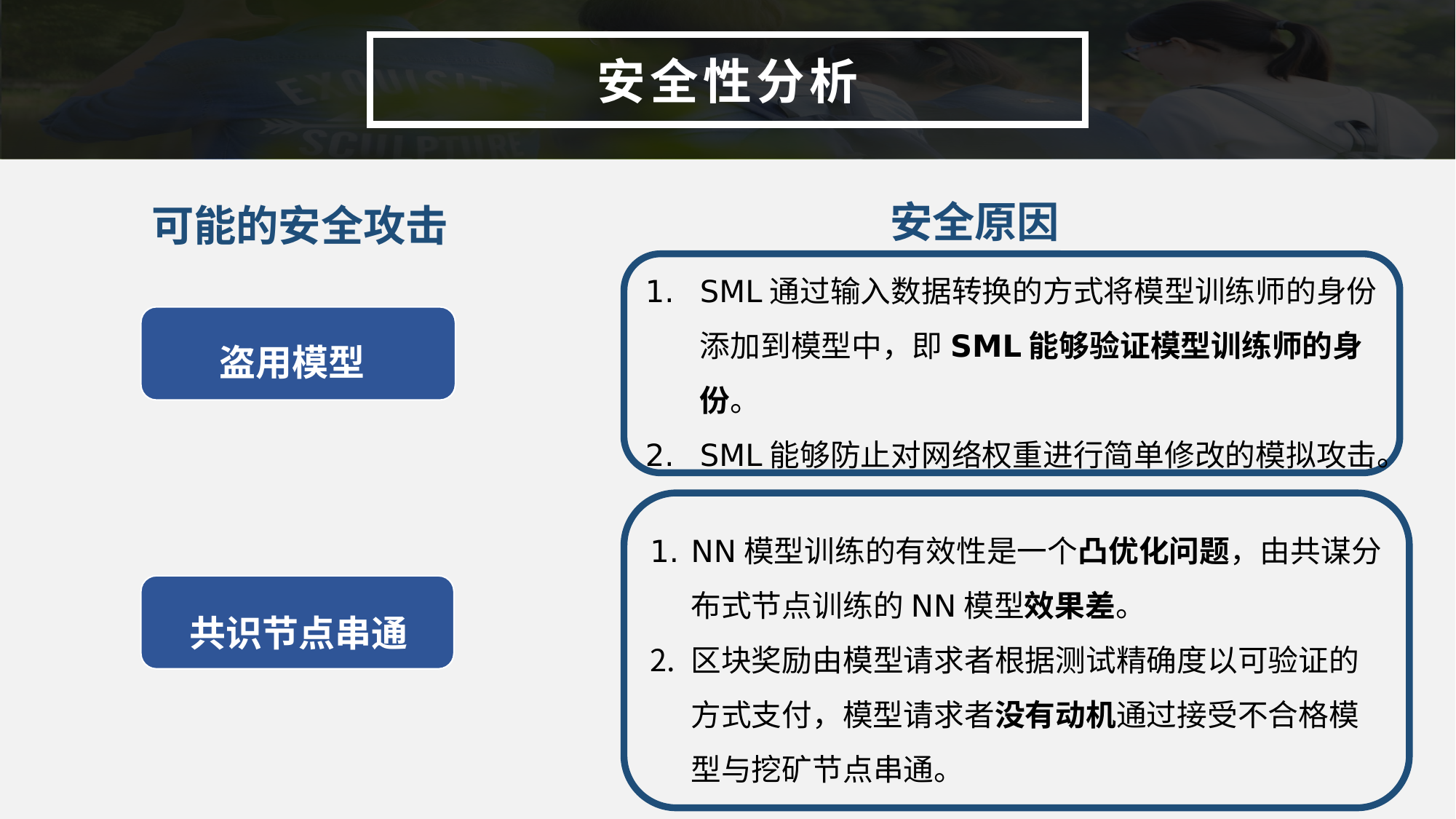

安全性分析
安全原因
可能的安全攻击
SML通过输入数据转换的方式将模型训练师的身份添加到模型中，即SML能够验证模型训练师的身份。
SML能够防止对网络权重进行简单修改的模拟攻击。

盗用模型
NN模型训练的有效性是一个凸优化问题，由共谋分布式节点训练的NN模型效果差。
区块奖励由模型请求者根据测试精确度以可验证的方式支付，模型请求者没有动机通过接受不合格模型与挖矿节点串通。

共识节点串通